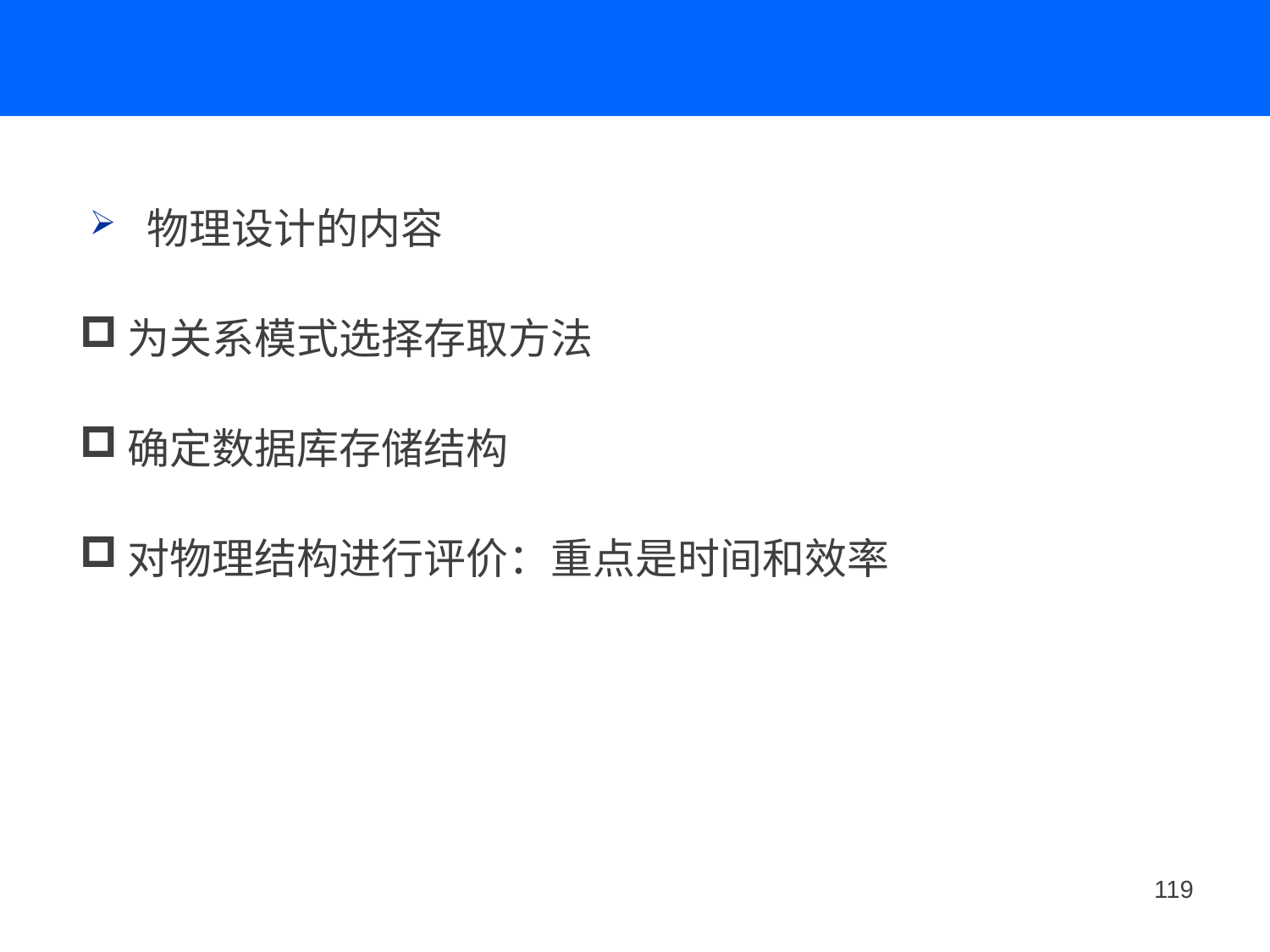

物理设计的内容
为关系模式选择存取方法
确定数据库存储结构
对物理结构进行评价：重点是时间和效率
119